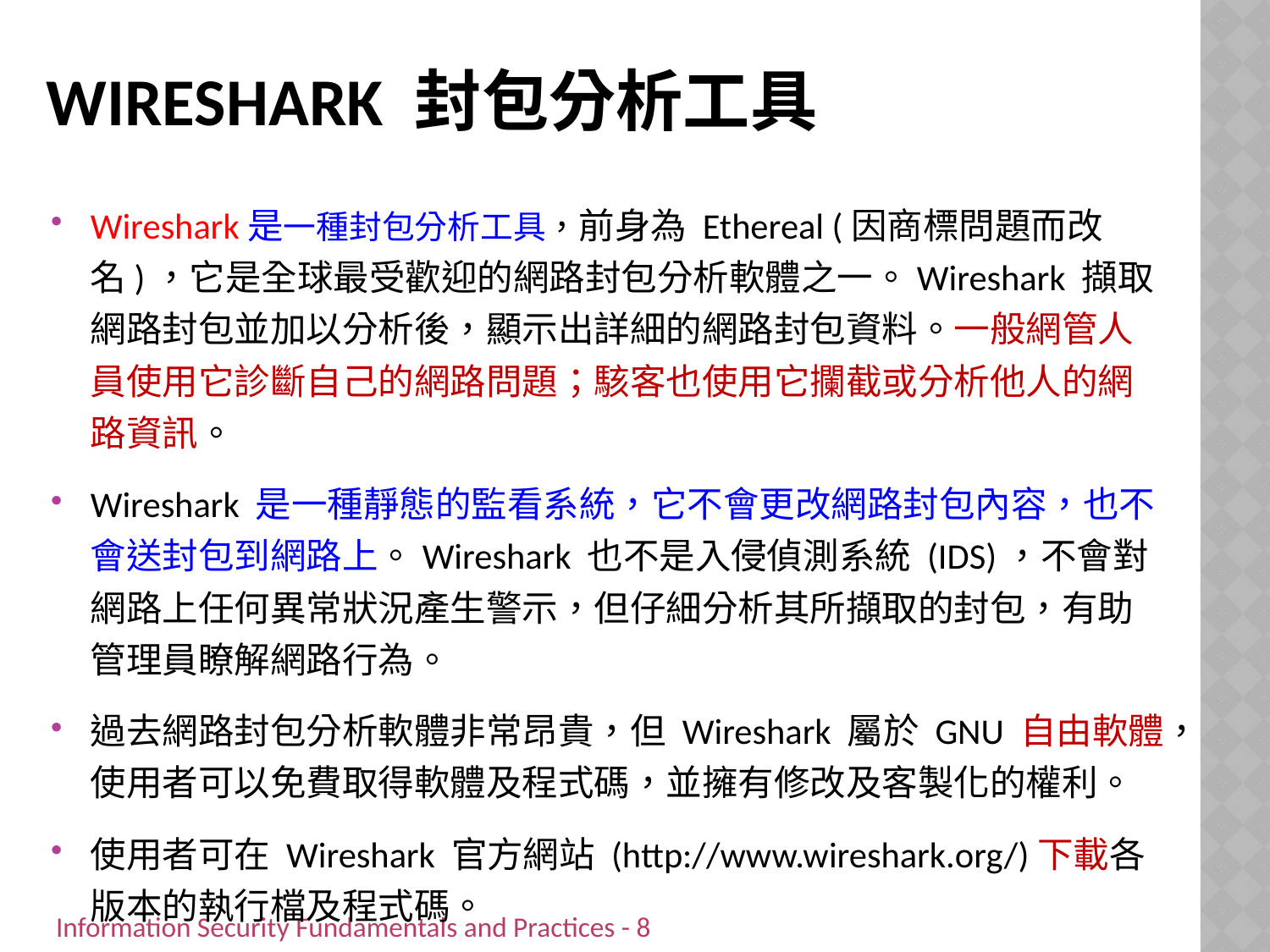

# Wireshark 封包分析工具
Wireshark是一種封包分析工具，前身為 Ethereal (因商標問題而改名)，它是全球最受歡迎的網路封包分析軟體之一。Wireshark 擷取網路封包並加以分析後，顯示出詳細的網路封包資料。一般網管人員使用它診斷自己的網路問題；駭客也使用它攔截或分析他人的網路資訊。
Wireshark 是一種靜態的監看系統，它不會更改網路封包內容，也不會送封包到網路上。Wireshark 也不是入侵偵測系統 (IDS)，不會對網路上任何異常狀況產生警示，但仔細分析其所擷取的封包，有助管理員瞭解網路行為。
過去網路封包分析軟體非常昂貴，但 Wireshark 屬於 GNU 自由軟體，使用者可以免費取得軟體及程式碼，並擁有修改及客製化的權利。
使用者可在 Wireshark 官方網站 (http://www.wireshark.org/)下載各版本的執行檔及程式碼。